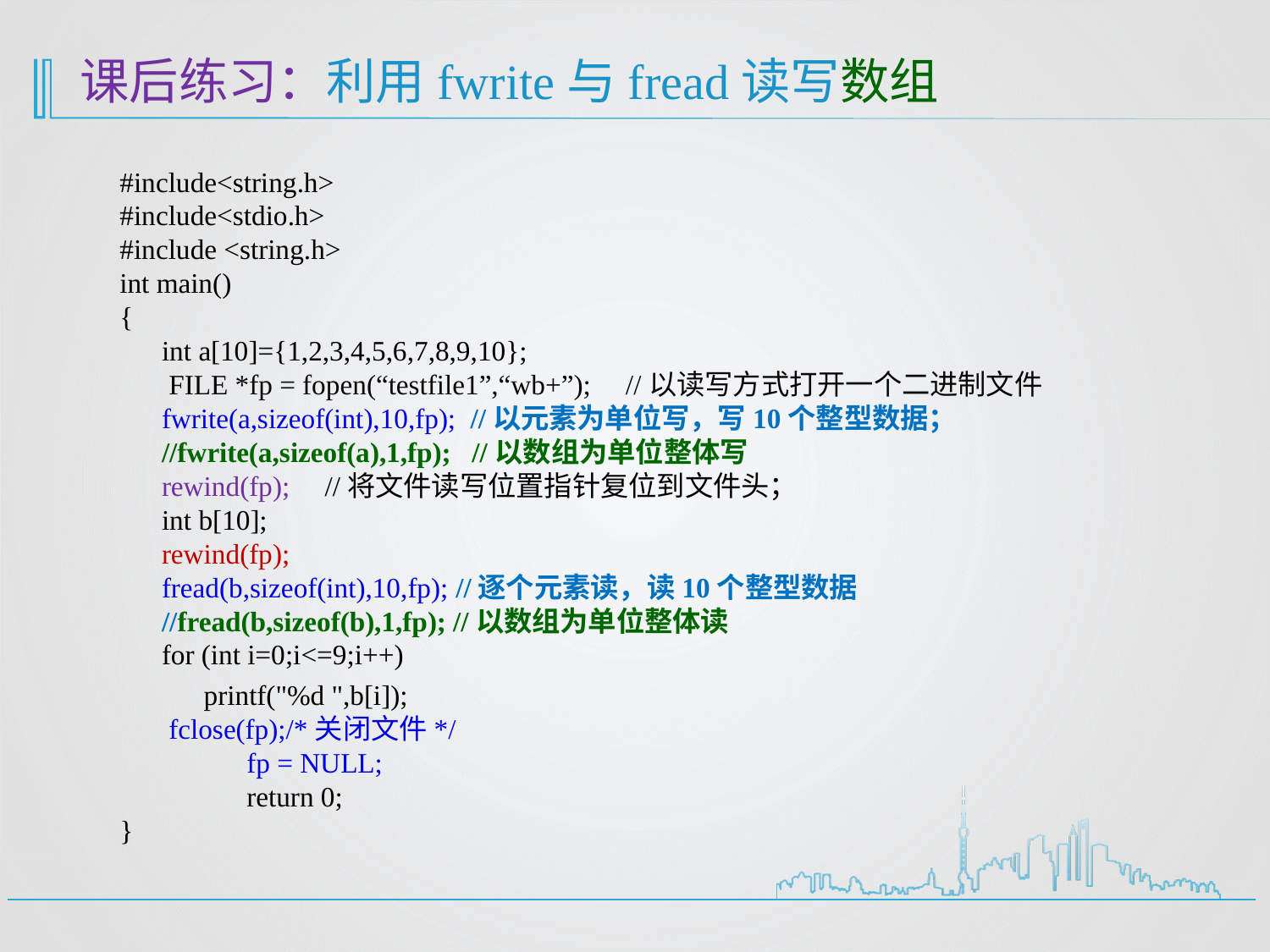

# 课后练习：利用fwrite与fread读写数组
#include<string.h>
#include<stdio.h>
#include <string.h>
int main()
{
      int a[10]={1,2,3,4,5,6,7,8,9,10};
       FILE *fp = fopen(“testfile1”,“wb+”);     //以读写方式打开一个二进制文件
      fwrite(a,sizeof(int),10,fp);  //以元素为单位写，写10个整型数据；
      //fwrite(a,sizeof(a),1,fp);   //以数组为单位整体写
      rewind(fp);     //将文件读写位置指针复位到文件头；
      int b[10];
      rewind(fp);
      fread(b,sizeof(int),10,fp); //逐个元素读，读10个整型数据
      //fread(b,sizeof(b),1,fp); //以数组为单位整体读
      for (int i=0;i<=9;i++)
            printf("%d ",b[i]);
       fclose(fp);/*关闭文件*/
	fp = NULL;
	return 0;
}